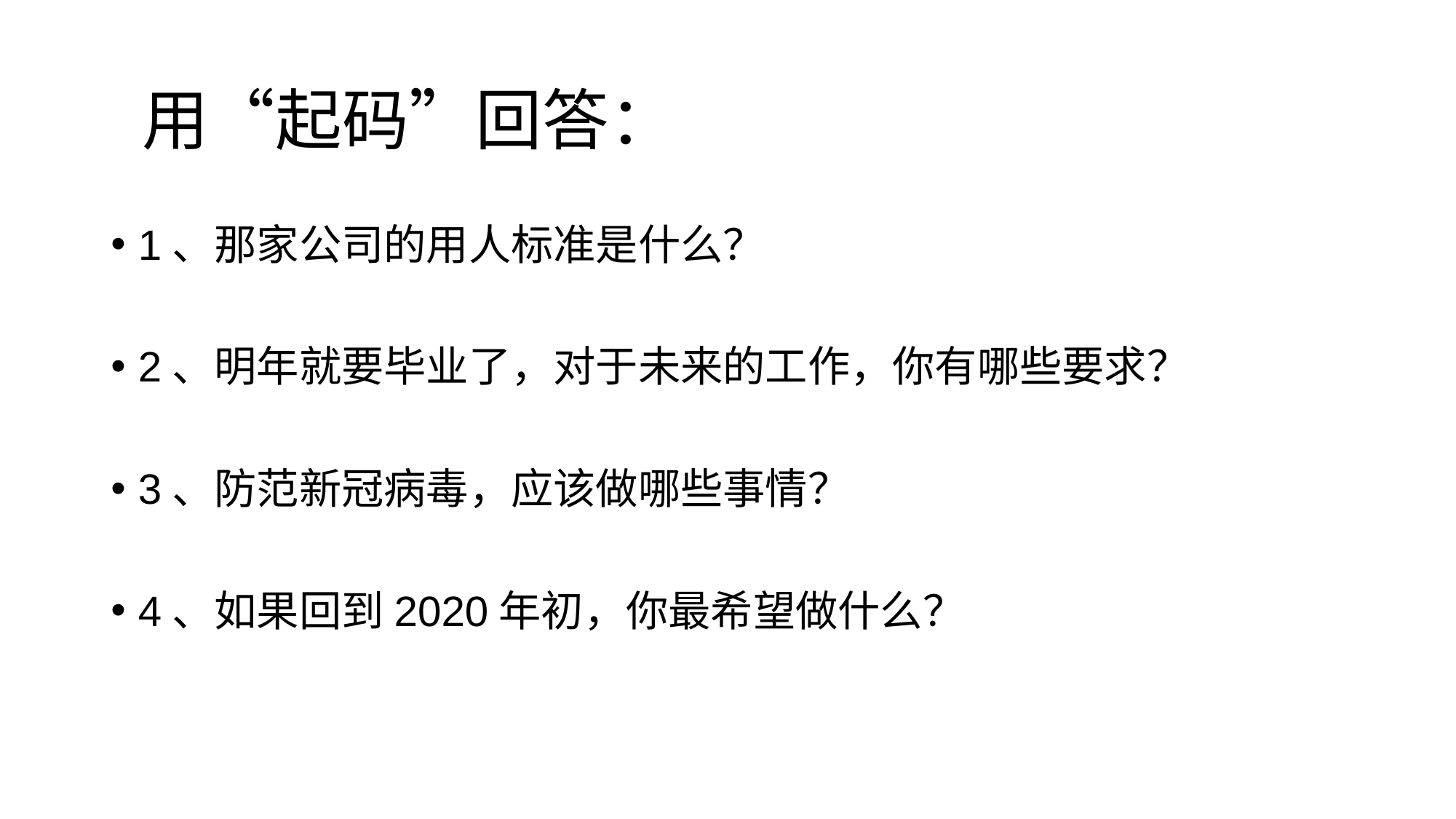

# 用“起码”回答：
1、那家公司的用人标准是什么？

2、明年就要毕业了，对于未来的工作，你有哪些要求？

3、防范新冠病毒，应该做哪些事情？

4、如果回到2020年初，你最希望做什么？